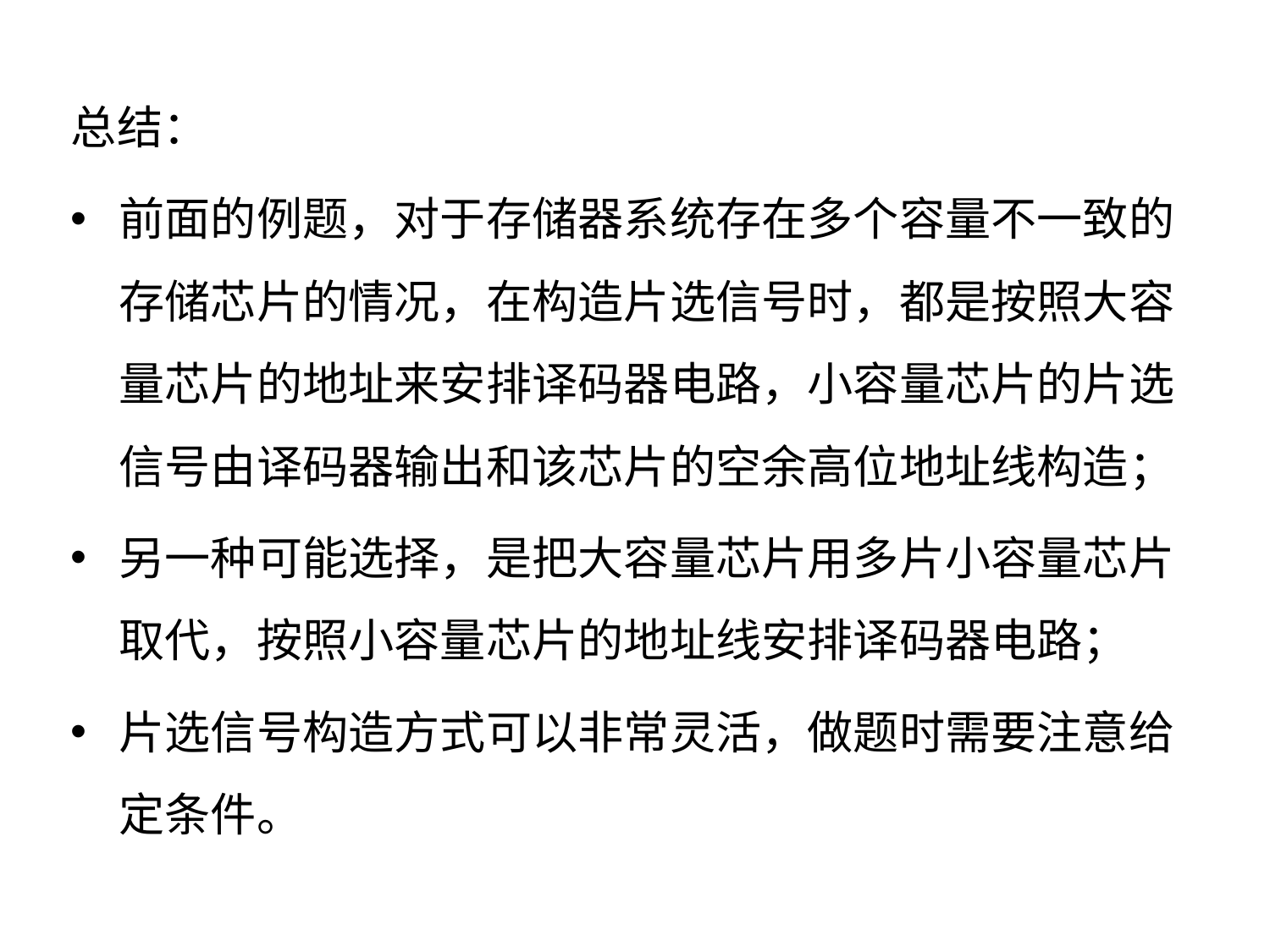

总结：
前面的例题，对于存储器系统存在多个容量不一致的存储芯片的情况，在构造片选信号时，都是按照大容量芯片的地址来安排译码器电路，小容量芯片的片选信号由译码器输出和该芯片的空余高位地址线构造；
另一种可能选择，是把大容量芯片用多片小容量芯片取代，按照小容量芯片的地址线安排译码器电路；
片选信号构造方式可以非常灵活，做题时需要注意给定条件。